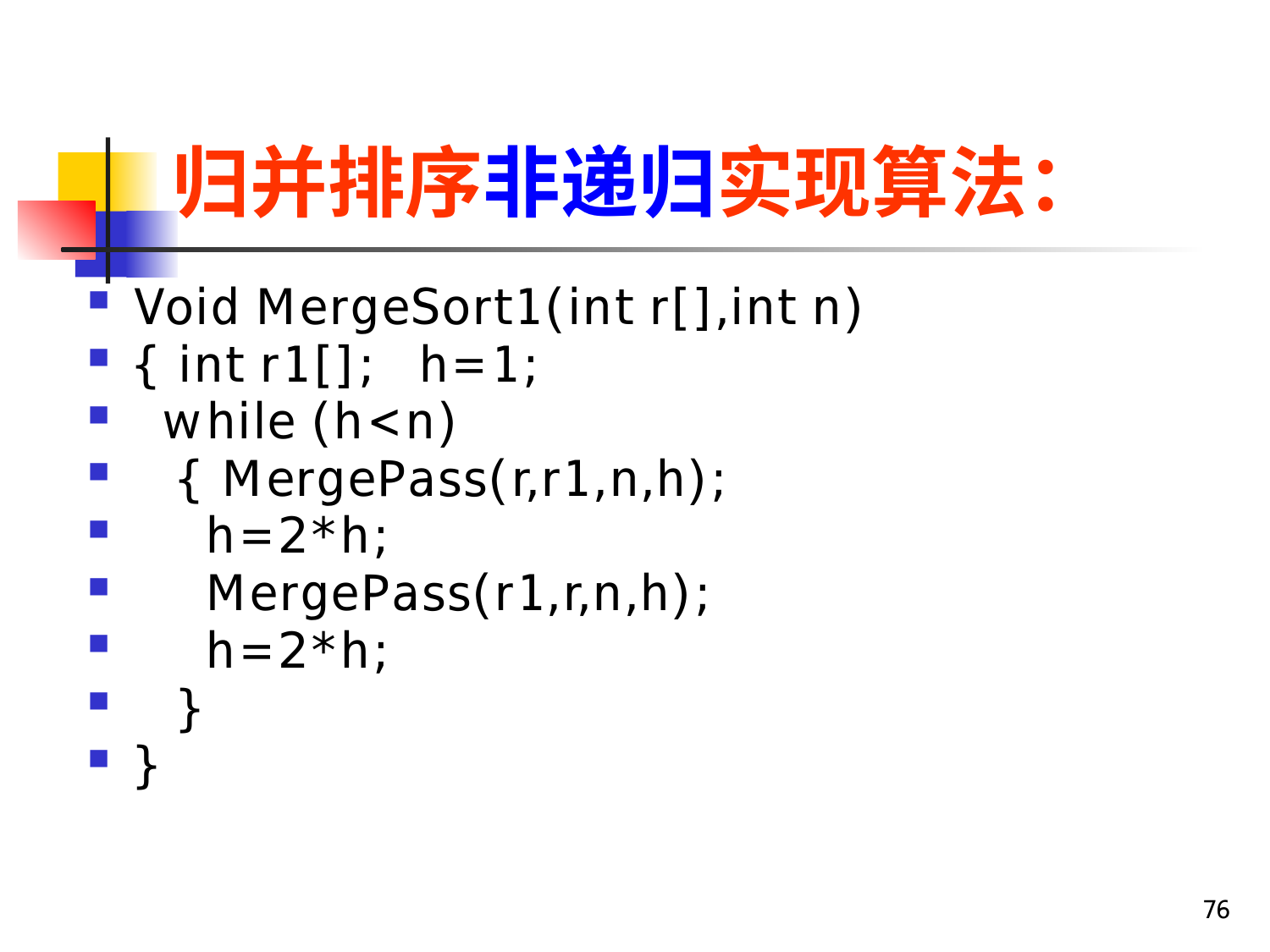

# 归并排序非递归实现算法：
Void MergeSort1(int r[],int n)
{ int r1[];   h=1;
  while (h<n)
   { MergePass(r,r1,n,h);
     h=2*h;
     MergePass(r1,r,n,h);
     h=2*h;
   }
}

76